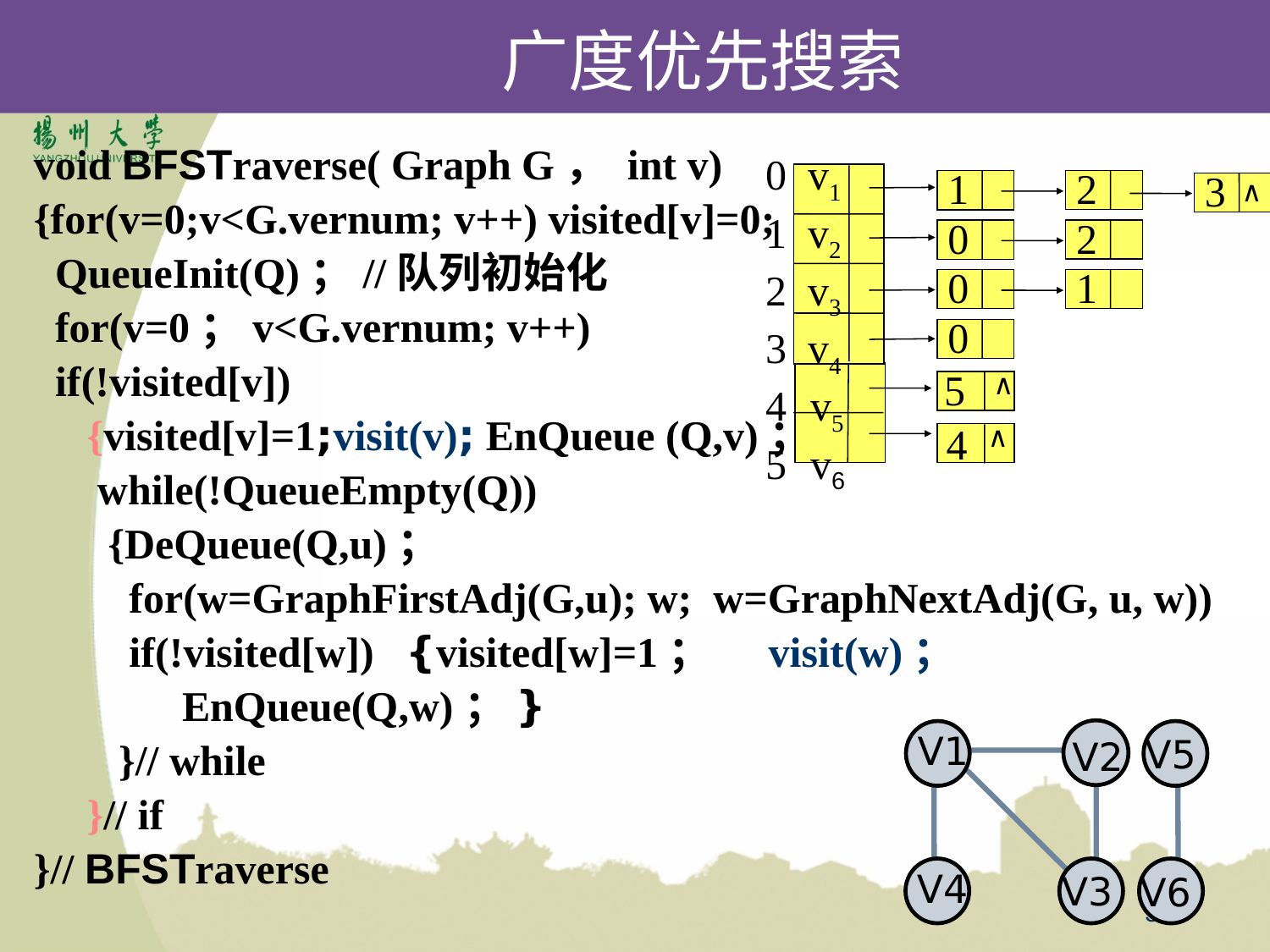

# 广度优先搜索
  void BFSTraverse( Graph G， int v)
  {for(v=0;v<G.vernum; v++) visited[v]=0;
    QueueInit(Q)；//队列初始化
    for(v=0；v<G.vernum; v++)
    if(!visited[v])
       {visited[v]=1;visit(v); EnQueue (Q,v)；
        while(!QueueEmpty(Q))
         {DeQueue(Q,u)；
           for(w=GraphFirstAdj(G,u); w;  w=GraphNextAdj(G, u, w))
           if(!visited[w])   {visited[w]=1；     visit(w)；
                EnQueue(Q,w)；}
          }// while
       }// if
  }// BFSTraverse
0  v1
1  v2
2  v3
3  v4
4  v5
5  v6

1
2
3

∧

0
2

0
1

0

5
∧

4
∧

 V1

 V2
 V4

V3

V5

V6
35